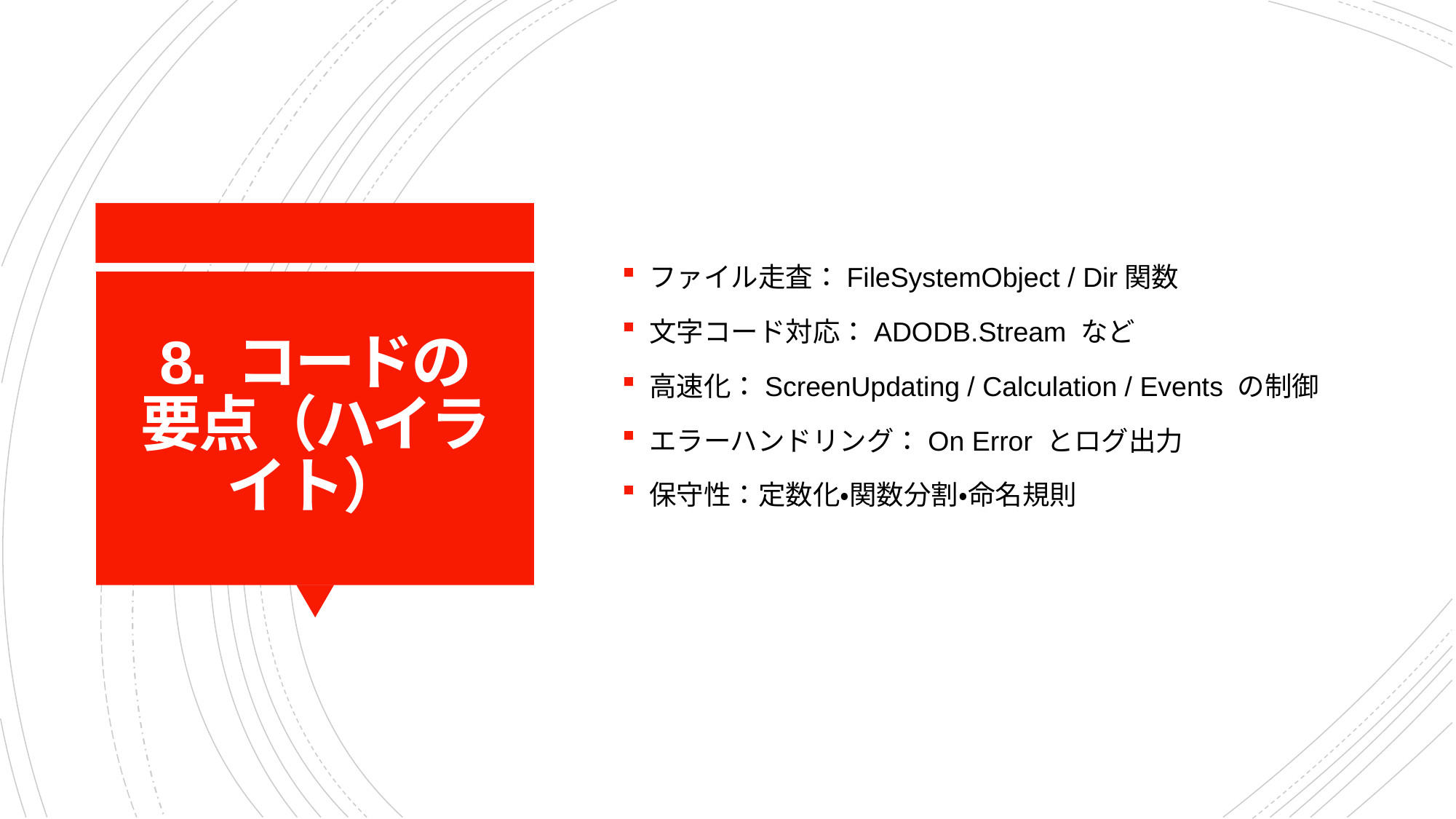

ファイル走査：FileSystemObject / Dir関数
文字コード対応：ADODB.Stream など
高速化：ScreenUpdating / Calculation / Events の制御
エラーハンドリング：On Error とログ出力
保守性：定数化・関数分割・命名規則

# 8. コードの要点（ハイライト）